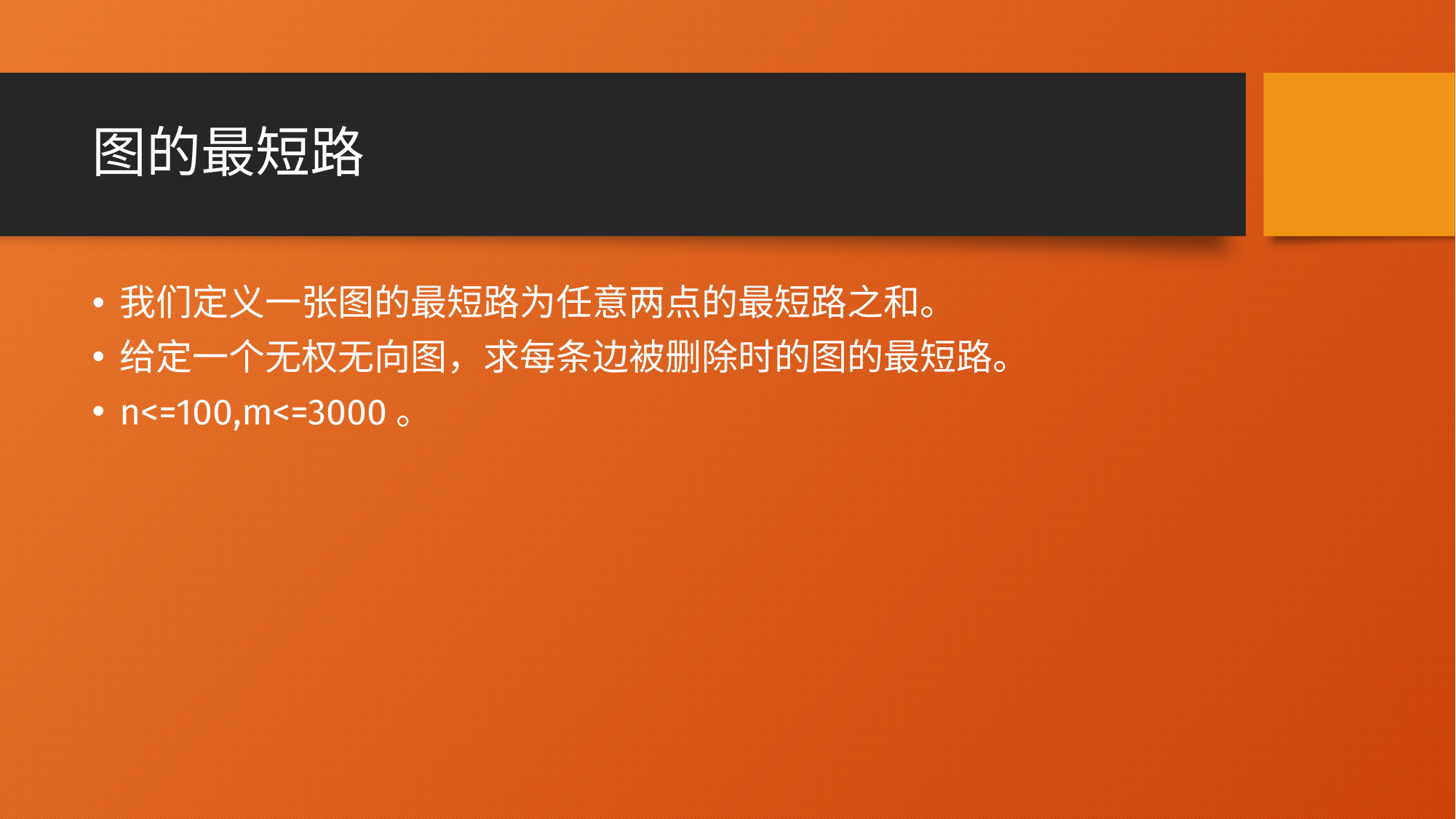

# 图的最短路
我们定义一张图的最短路为任意两点的最短路之和。
给定一个无权无向图，求每条边被删除时的图的最短路。
n<=100,m<=3000。